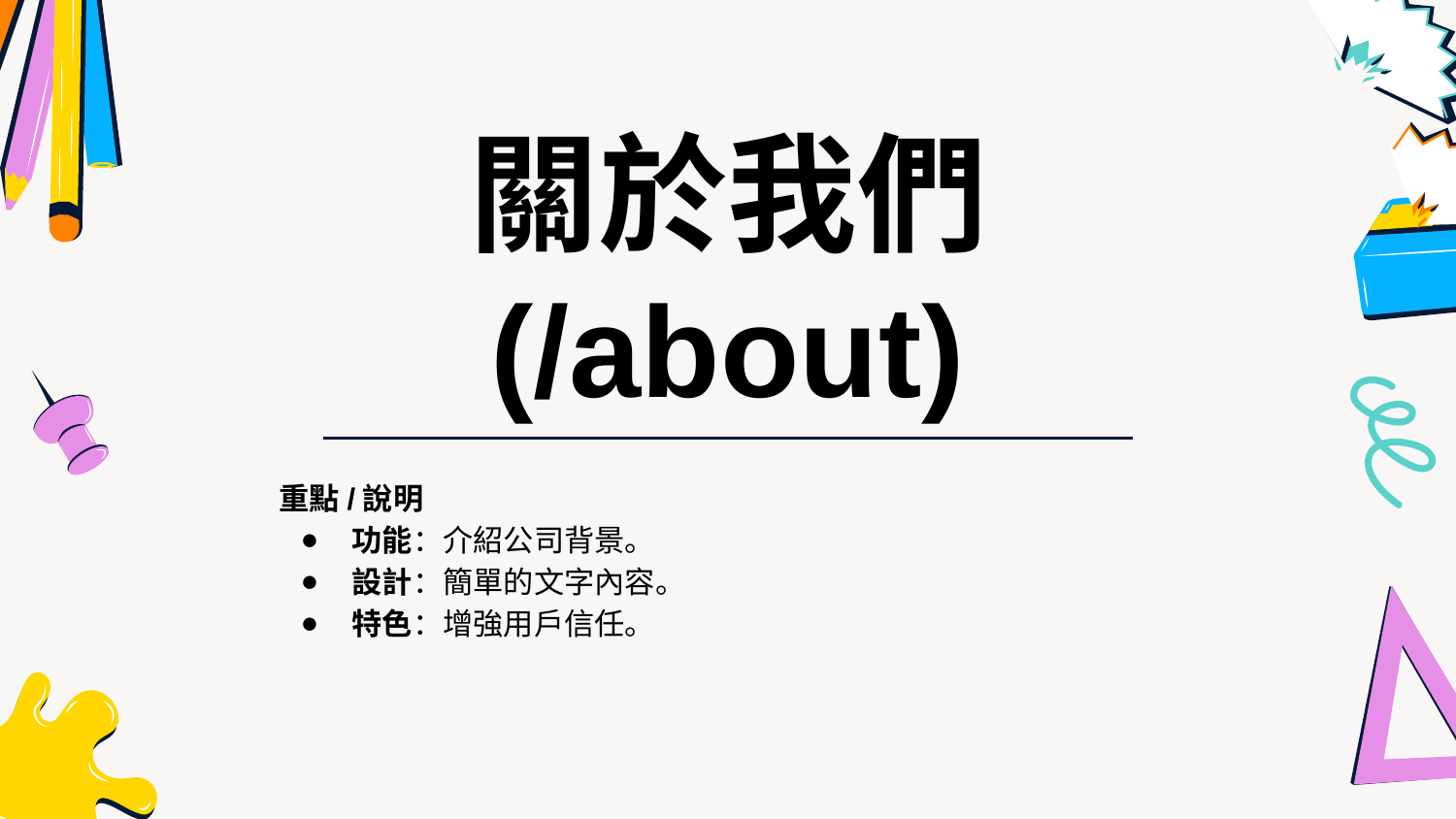

關於我們 (/about)
重點/說明
功能：介紹公司背景。
設計：簡單的文字內容。
特色：增強用戶信任。